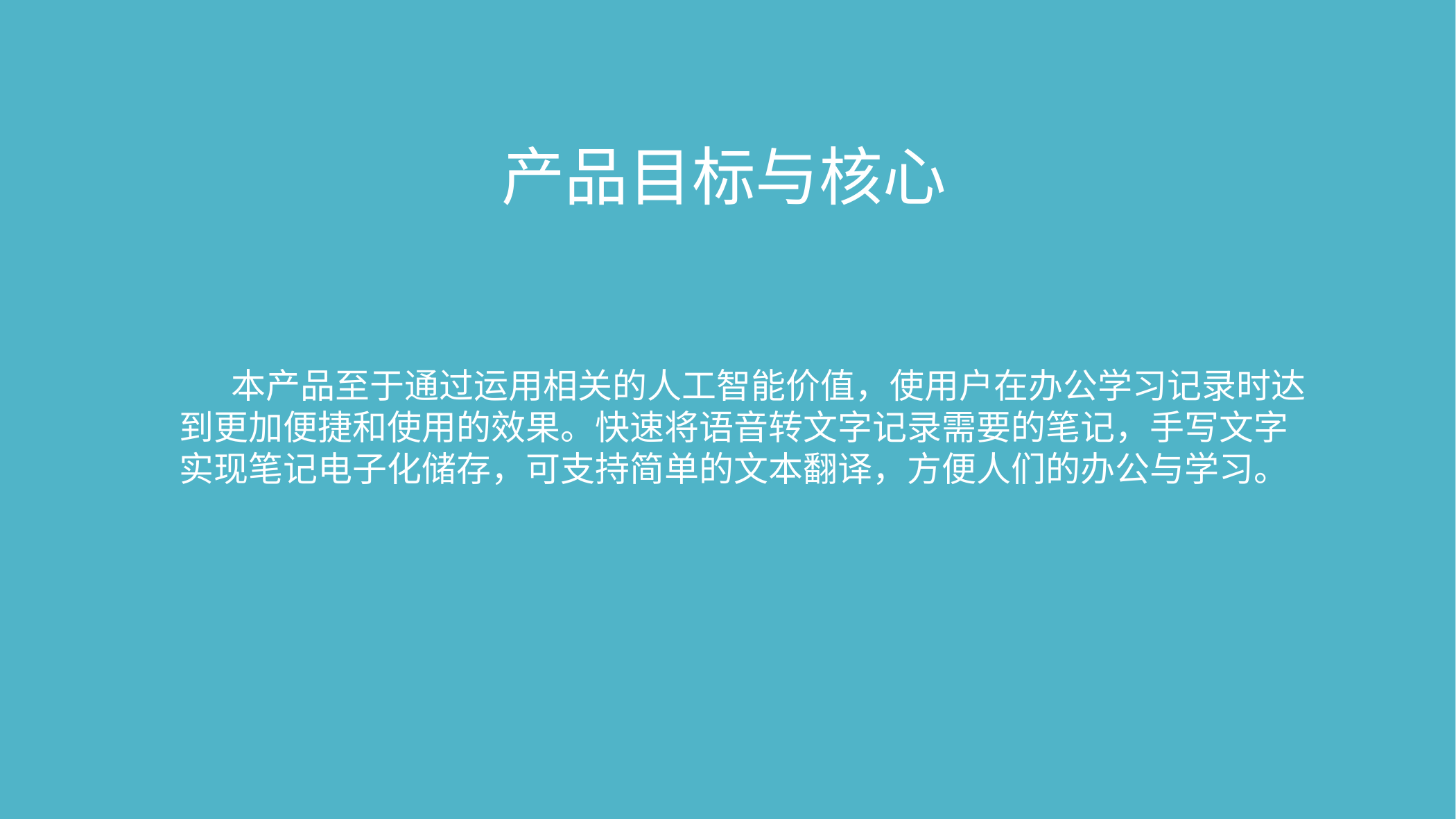

产品目标与核心
本产品至于通过运用相关的人工智能价值，使用户在办公学习记录时达到更加便捷和使用的效果。快速将语音转文字记录需要的笔记，手写文字实现笔记电子化储存，可支持简单的文本翻译，方便人们的办公与学习。